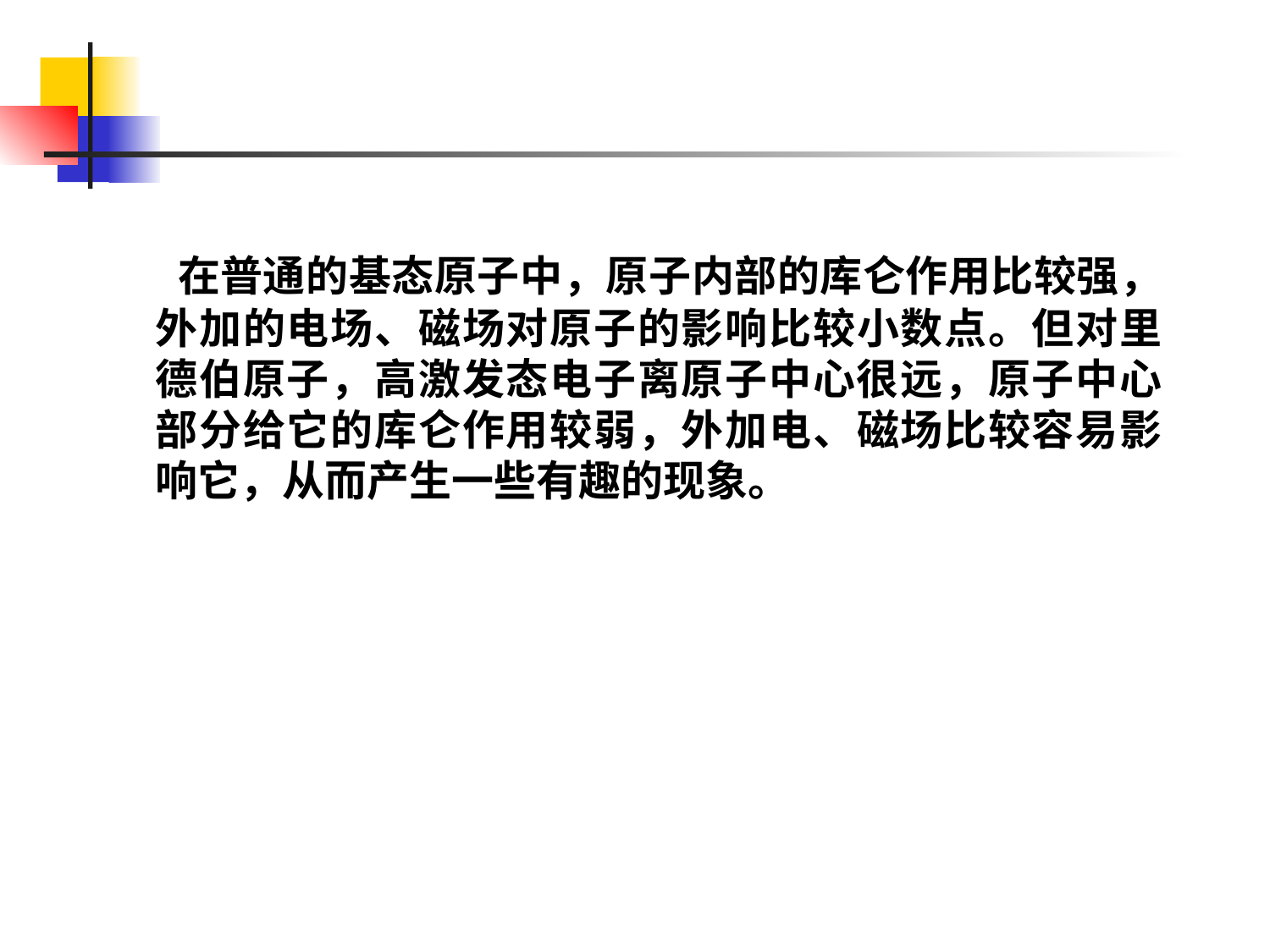

在普通的基态原子中，原子内部的库仑作用比较强，外加的电场、磁场对原子的影响比较小数点。但对里德伯原子，高激发态电子离原子中心很远，原子中心部分给它的库仑作用较弱，外加电、磁场比较容易影响它，从而产生一些有趣的现象。